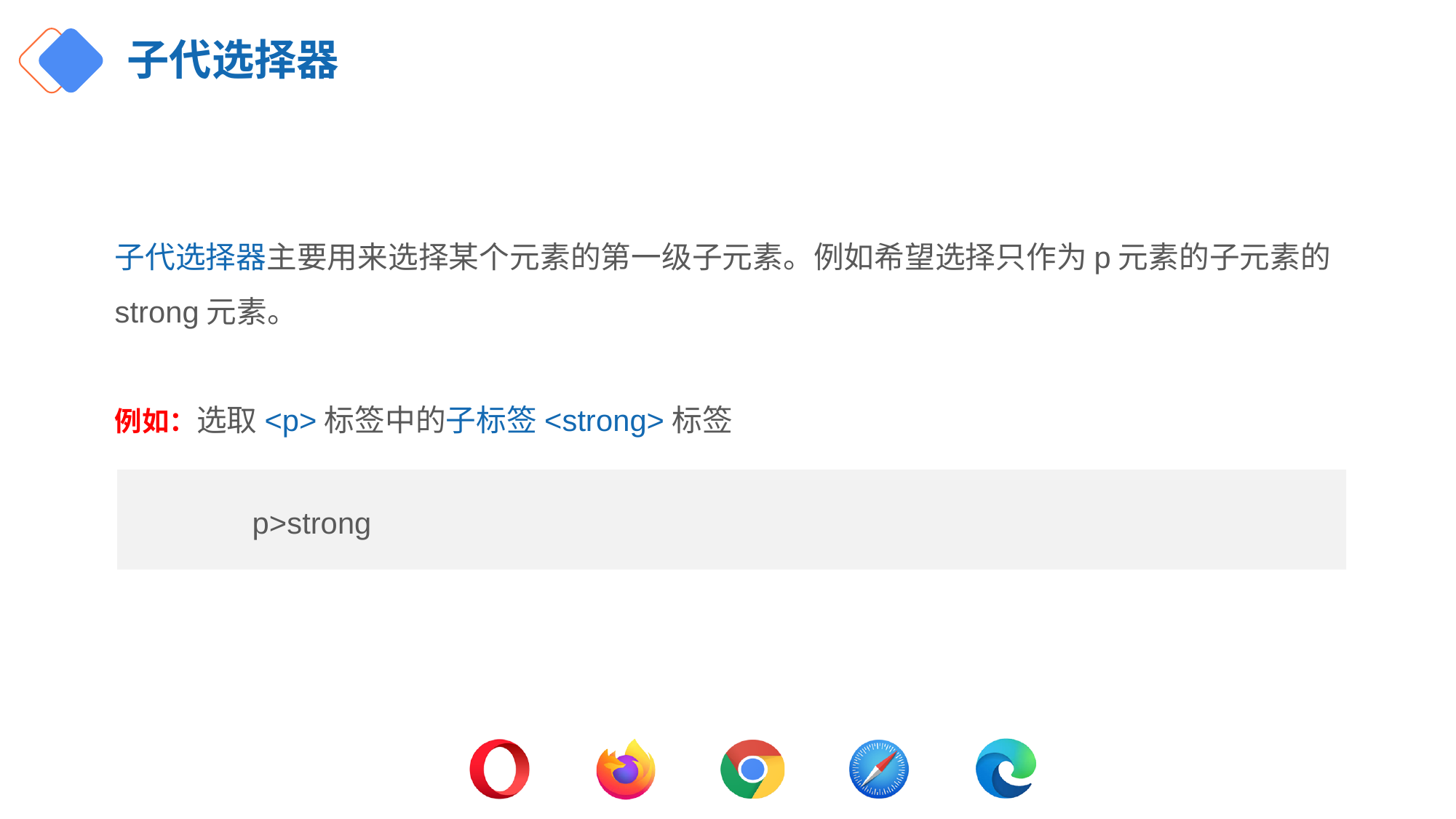

# 子代选择器
子代选择器主要用来选择某个元素的第一级子元素。例如希望选择只作为p元素的子元素的strong元素。

例如：选取<p>标签中的子标签<strong>标签

p>strong